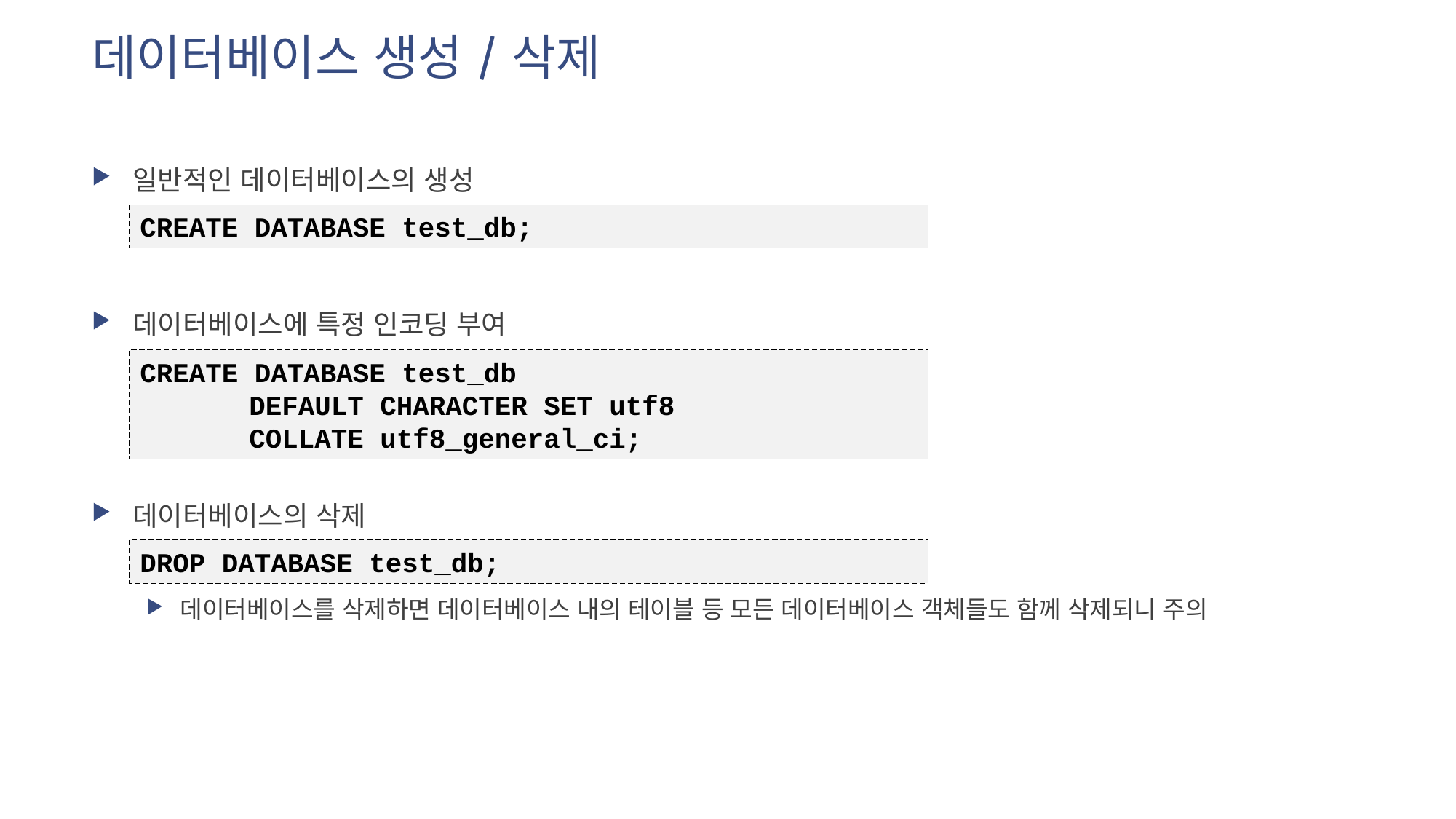

# 데이터베이스 생성/삭제
일반적인 데이터베이스의 생성

데이터베이스에 특정 인코딩 부여

데이터베이스의 삭제

데이터베이스를 삭제하면 데이터베이스 내의 테이블 등 모든 데이터베이스 객체들도 함께 삭제되니 주의

CREATE DATABASE test_db;
CREATE DATABASE test_db
	DEFAULT CHARACTER SET utf8
	COLLATE utf8_general_ci;
DROP DATABASE test_db;